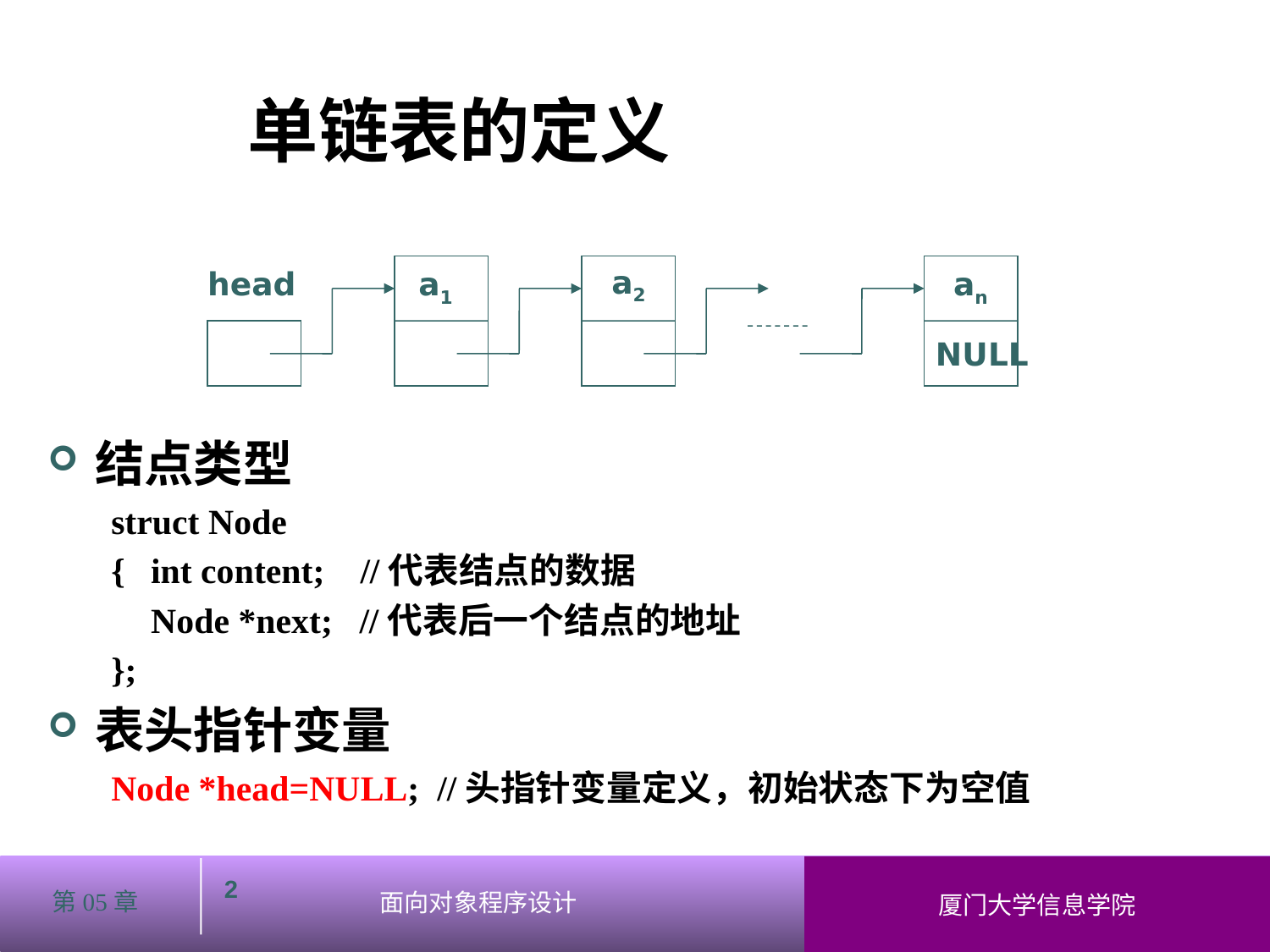

# 单链表的定义

a2

head
a1
an

NULL
结点类型
struct Node
{	int content;    //代表结点的数据
	Node *next;   //代表后一个结点的地址
};
表头指针变量
Node *head=NULL;  //头指针变量定义，初始状态下为空值
2